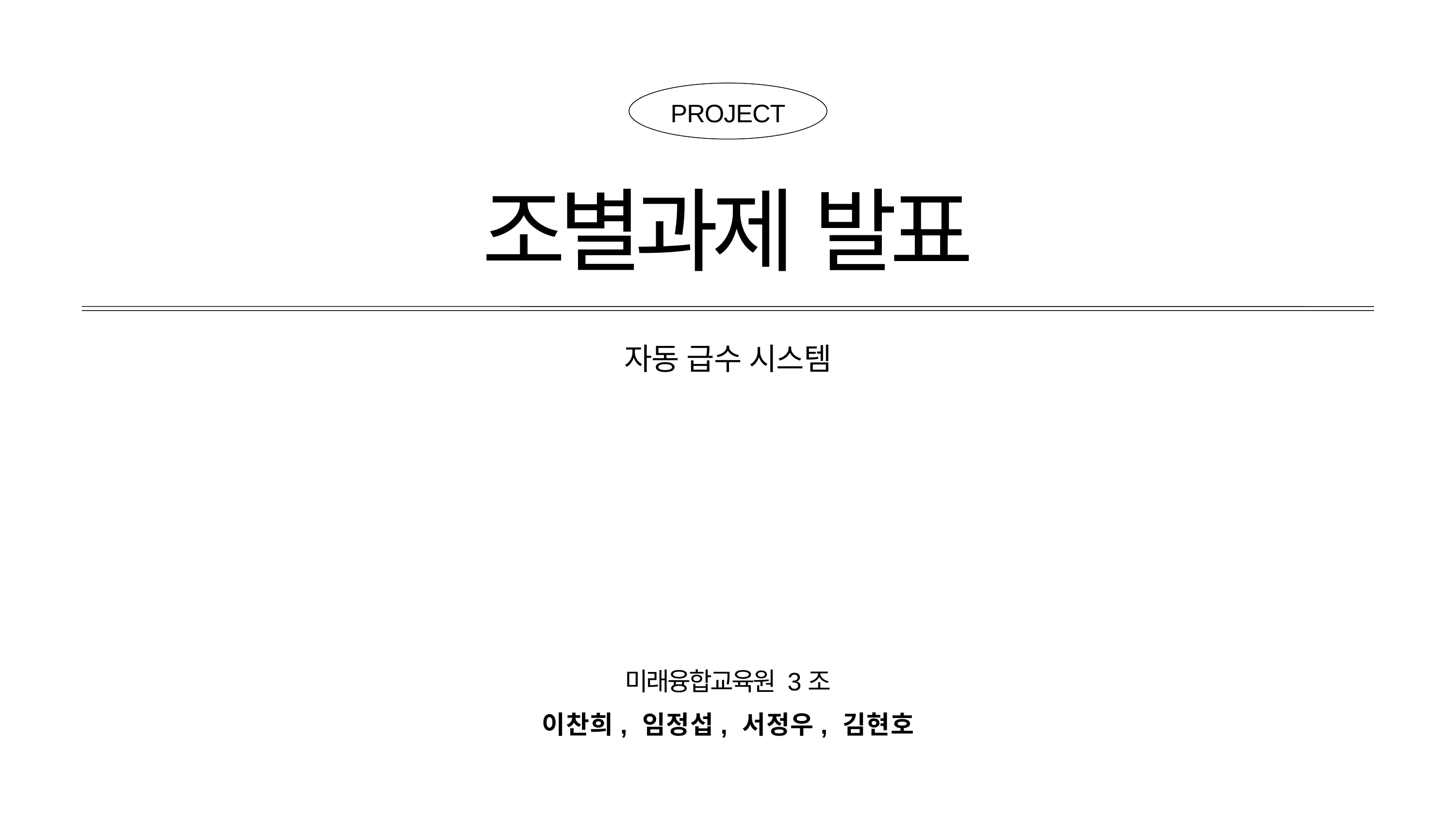

PROJECT
조별과제 발표

자동 급수 시스템
미래융합교육원 3조
이찬희, 임정섭, 서정우, 김현호